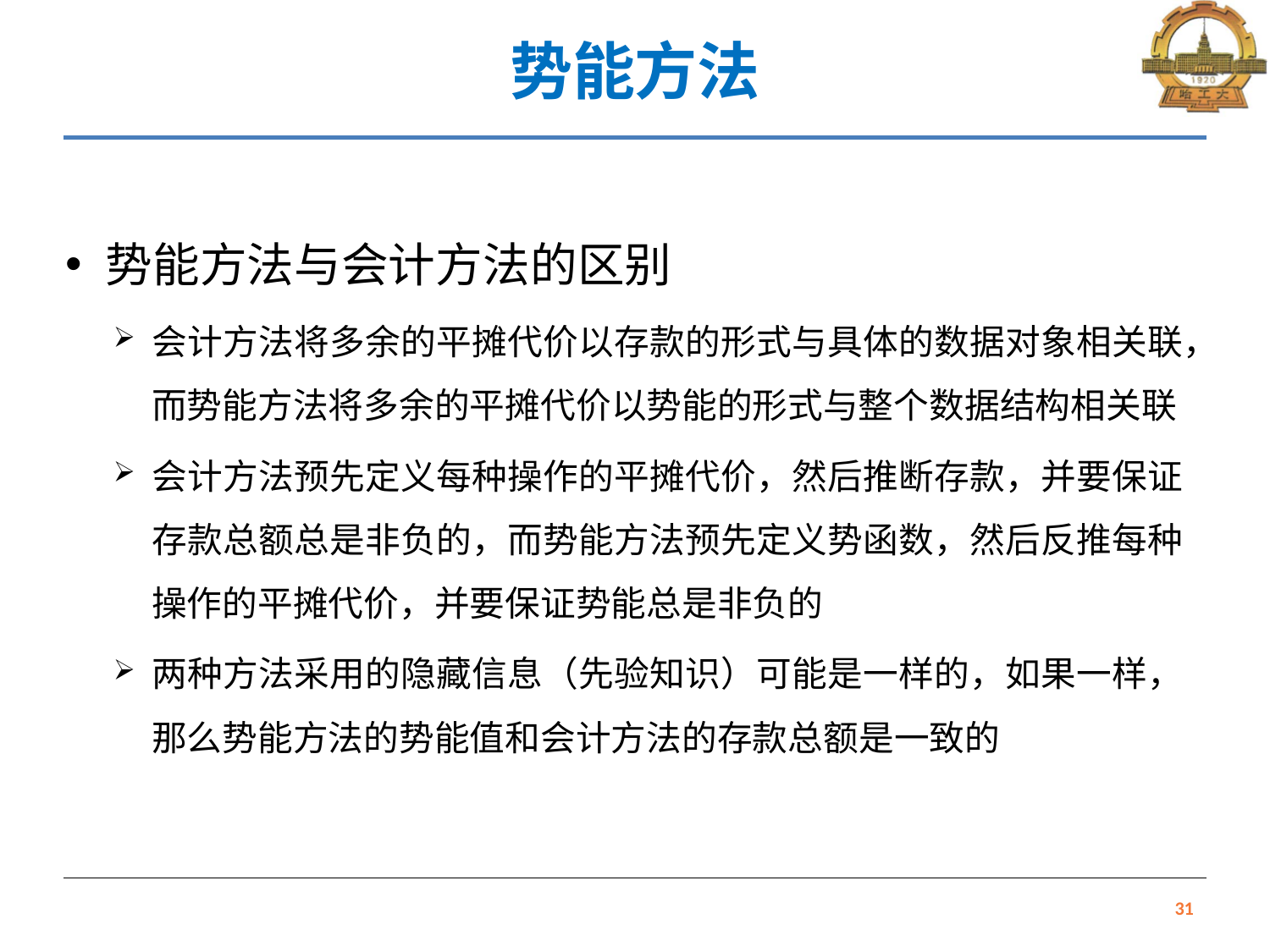

# 势能方法
势能方法与会计方法的区别
会计方法将多余的平摊代价以存款的形式与具体的数据对象相关联，而势能方法将多余的平摊代价以势能的形式与整个数据结构相关联
会计方法预先定义每种操作的平摊代价，然后推断存款，并要保证存款总额总是非负的，而势能方法预先定义势函数，然后反推每种操作的平摊代价，并要保证势能总是非负的
两种方法采用的隐藏信息（先验知识）可能是一样的，如果一样，那么势能方法的势能值和会计方法的存款总额是一致的
31